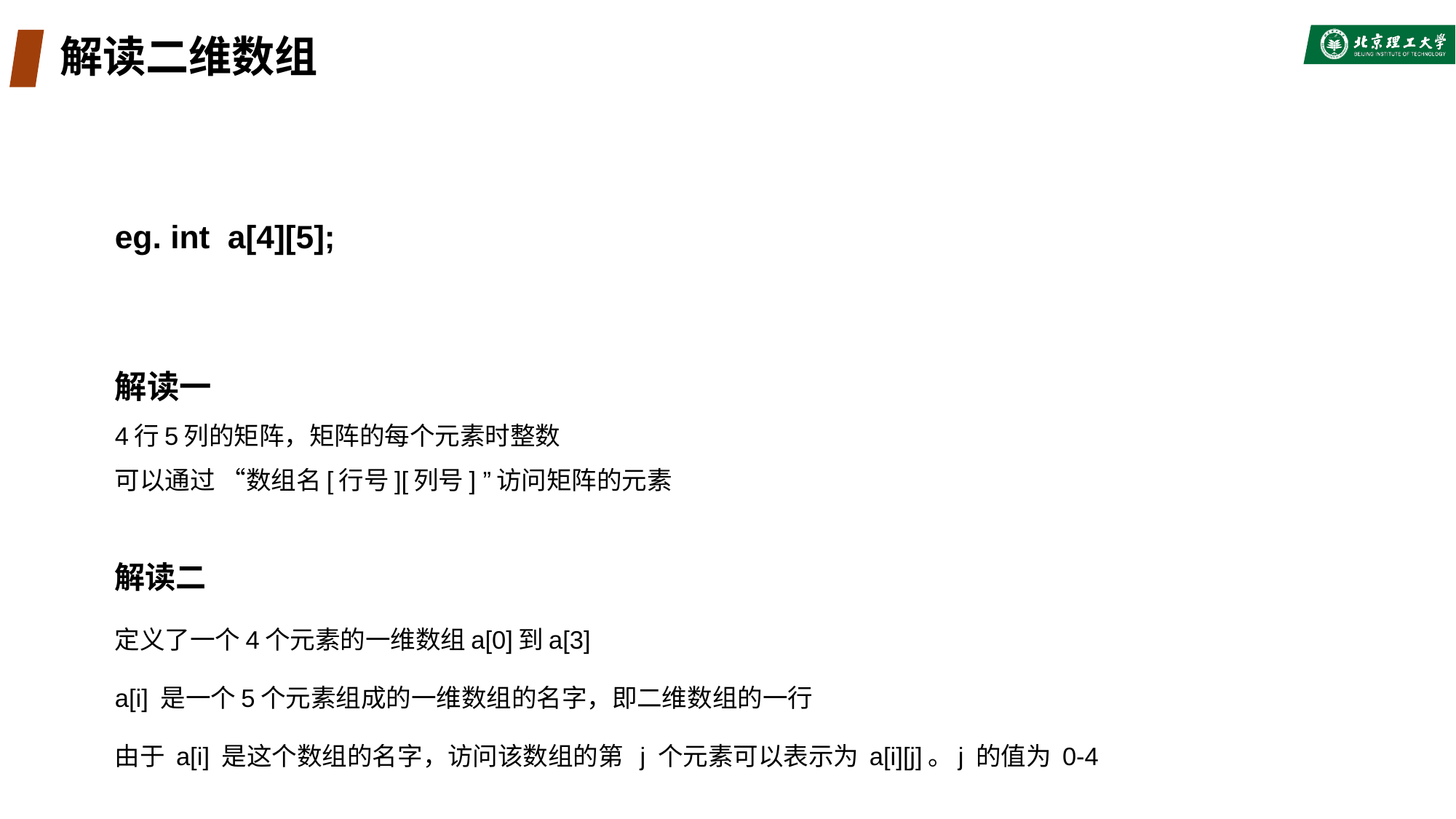

# 解读二维数组
eg. int  a[4][5];

解读一
4行5列的矩阵，矩阵的每个元素时整数
可以通过 “数组名[行号][列号] ”访问矩阵的元素

解读二
定义了一个4个元素的一维数组a[0]到a[3]
a[i] 是一个5个元素组成的一维数组的名字，即二维数组的一行
由于 a[i] 是这个数组的名字，访问该数组的第  j 个元素可以表示为 a[i][j]。j 的值为 0-4